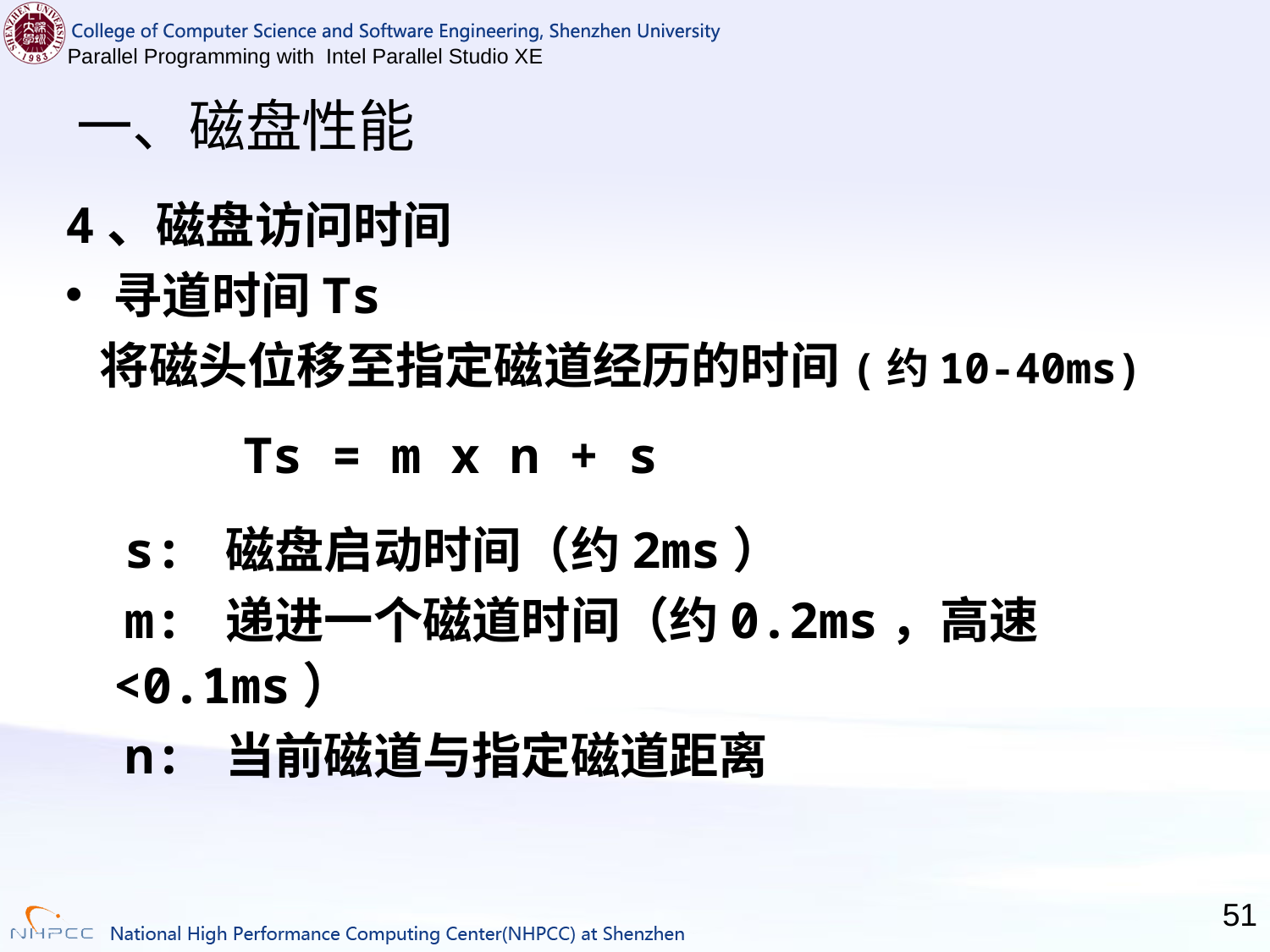

# 一、磁盘性能
4、磁盘访问时间
寻道时间Ts
  将磁头位移至指定磁道经历的时间(约10-40ms)
      Ts = m x n + s
  s: 磁盘启动时间（约2ms）
  m: 递进一个磁道时间（约0.2ms，高速<0.1ms）
  n: 当前磁道与指定磁道距离
51